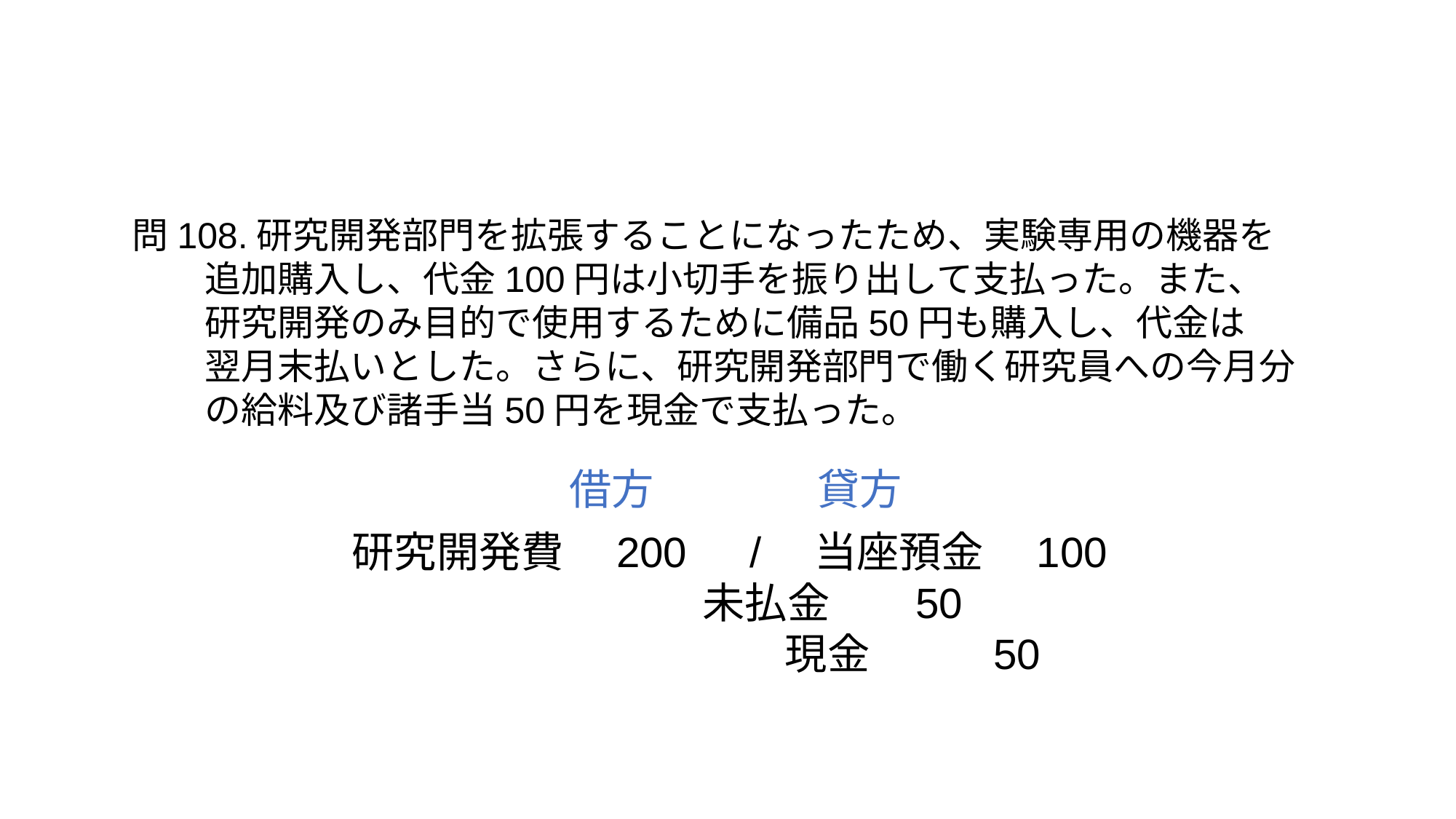

問108.研究開発部門を拡張することになったため、実験専用の機器を
　　追加購入し、代金100円は小切手を振り出して支払った。また、
　　研究開発のみ目的で使用するために備品50円も購入し、代金は
　　翌月末払いとした。さらに、研究開発部門で働く研究員への今月分
　　の給料及び諸手当50円を現金で支払った。
借方
貸方
研究開発費　200　/　当座預金　100
                                    未払金        50
　　　　　　　　　　 現金            50